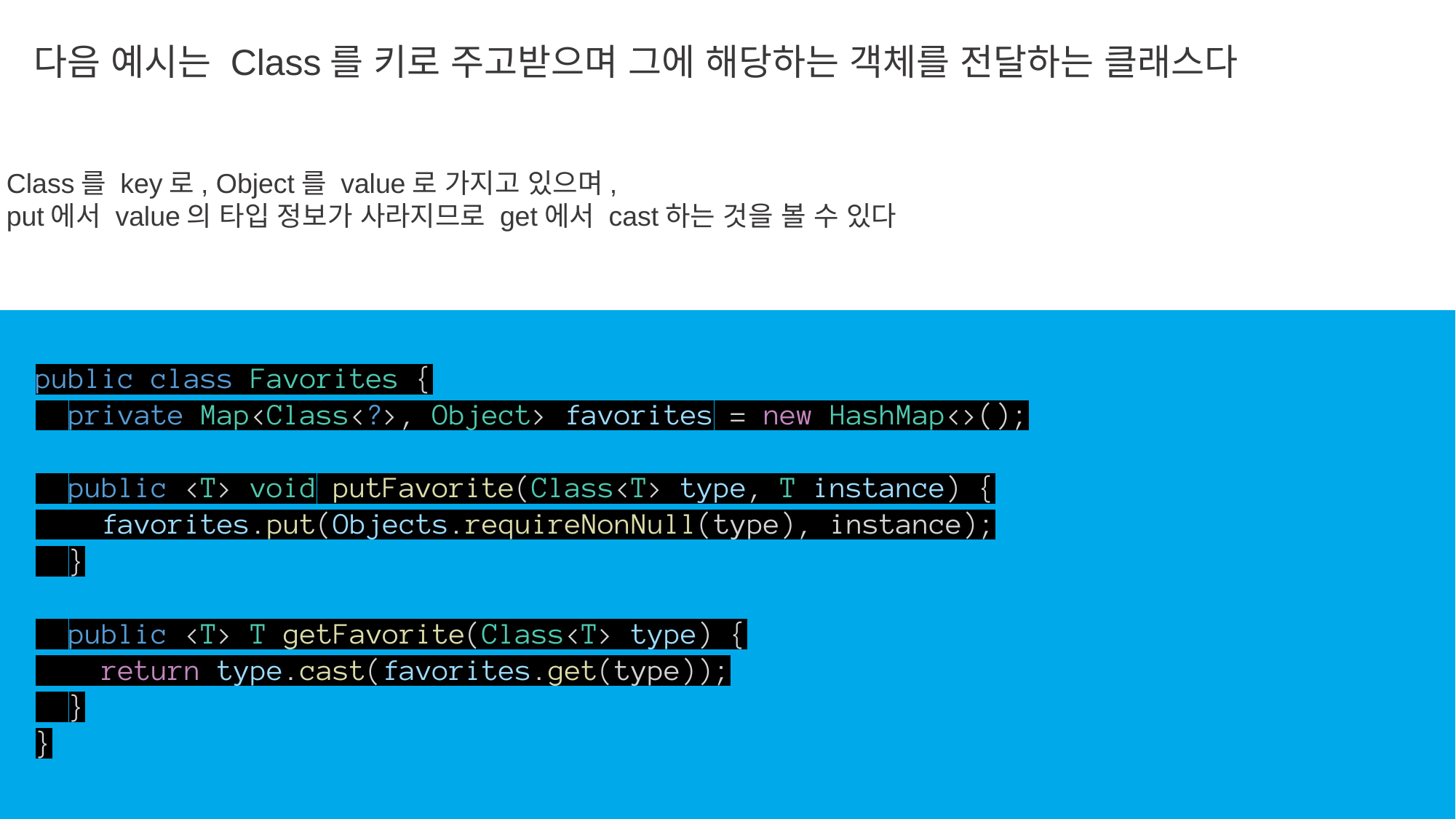

다음 예시는 Class를 키로 주고받으며 그에 해당하는 객체를 전달하는 클래스다
Class를 key로, Object를 value로 가지고 있으며,
put에서 value의 타입 정보가 사라지므로 get에서 cast하는 것을 볼 수 있다

public class Favorites {
  private Map<Class<?>, Object> favorites = new HashMap<>();
  public <T> void putFavorite(Class<T> type, T instance) {
    favorites.put(Objects.requireNonNull(type), instance);
  }
  public <T> T getFavorite(Class<T> type) {
    return type.cast(favorites.get(type));
  }
}